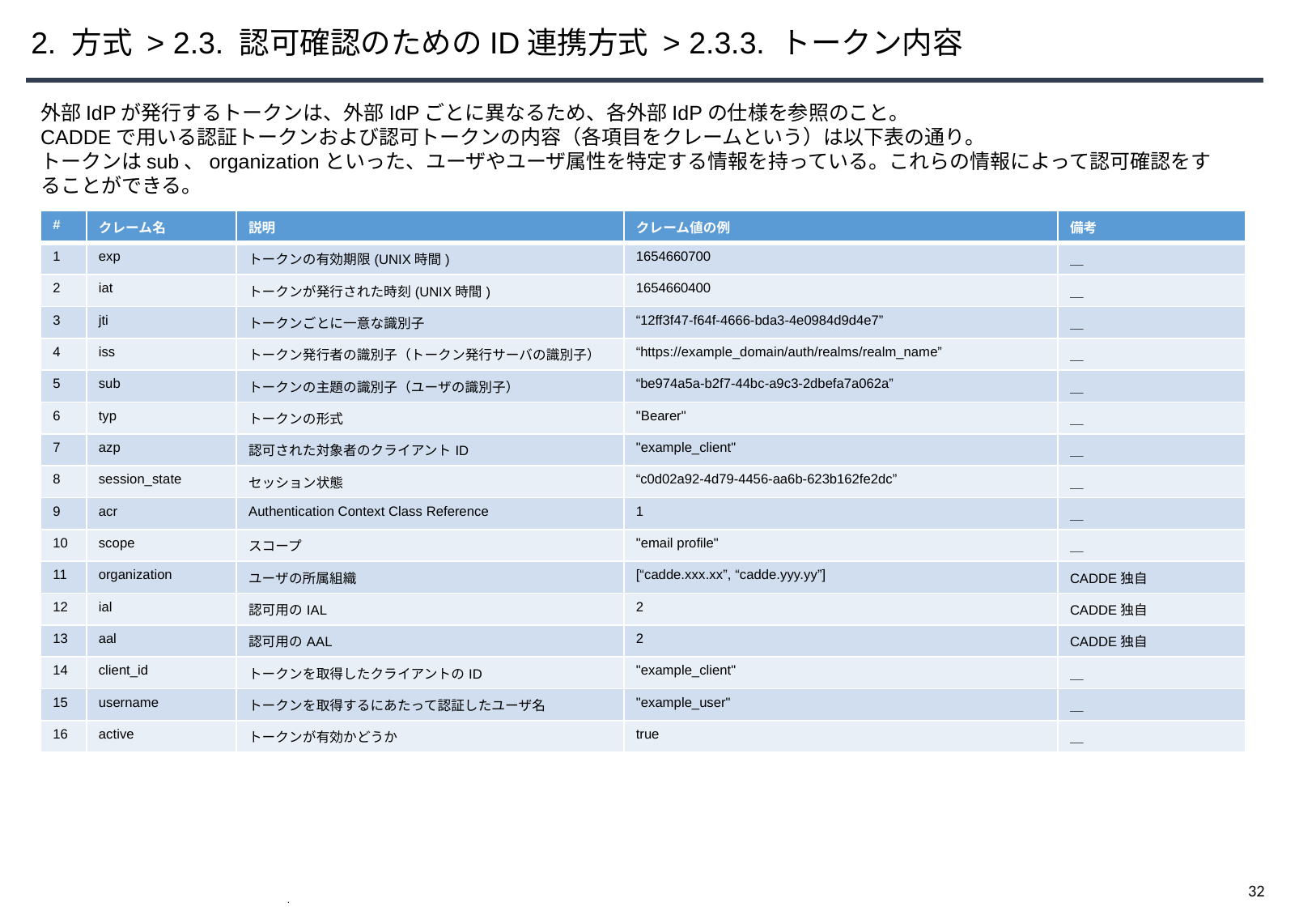

# 2. 方式 > 2.3. 認可確認のためのID連携方式 > 2.3.3. トークン内容
外部IdPが発行するトークンは、外部IdPごとに異なるため、各外部IdPの仕様を参照のこと。
CADDEで用いる認証トークンおよび認可トークンの内容（各項目をクレームという）は以下表の通り。
トークンはsub、organizationといった、ユーザやユーザ属性を特定する情報を持っている。これらの情報によって認可確認をすることができる。
| # | クレーム名 | 説明 | クレーム値の例 | 備考 |
| --- | --- | --- | --- | --- |
| 1 | exp | トークンの有効期限(UNIX時間) | 1654660700 | ＿ |
| 2 | iat | トークンが発行された時刻(UNIX時間) | 1654660400 | ＿ |
| 3 | jti | トークンごとに一意な識別子 | “12ff3f47-f64f-4666-bda3-4e0984d9d4e7” | ＿ |
| 4 | iss | トークン発行者の識別子（トークン発行サーバの識別子） | “https://example\_domain/auth/realms/realm\_name” | ＿ |
| 5 | sub | トークンの主題の識別子（ユーザの識別子） | “be974a5a-b2f7-44bc-a9c3-2dbefa7a062a” | ＿ |
| 6 | typ | トークンの形式 | "Bearer" | ＿ |
| 7 | azp | 認可された対象者のクライアントID | "example\_client" | ＿ |
| 8 | session\_state | セッション状態 | “c0d02a92-4d79-4456-aa6b-623b162fe2dc” | ＿ |
| 9 | acr | Authentication Context Class Reference | 1 | ＿ |
| 10 | scope | スコープ | "email profile" | ＿ |
| 11 | organization | ユーザの所属組織 | [“cadde.xxx.xx”, “cadde.yyy.yy”] | CADDE独自 |
| 12 | ial | 認可用のIAL | 2 | CADDE独自 |
| 13 | aal | 認可用のAAL | 2 | CADDE独自 |
| 14 | client\_id | トークンを取得したクライアントのID | "example\_client" | ＿ |
| 15 | username | トークンを取得するにあたって認証したユーザ名 | "example\_user" | ＿ |
| 16 | active | トークンが有効かどうか | true | ＿ |